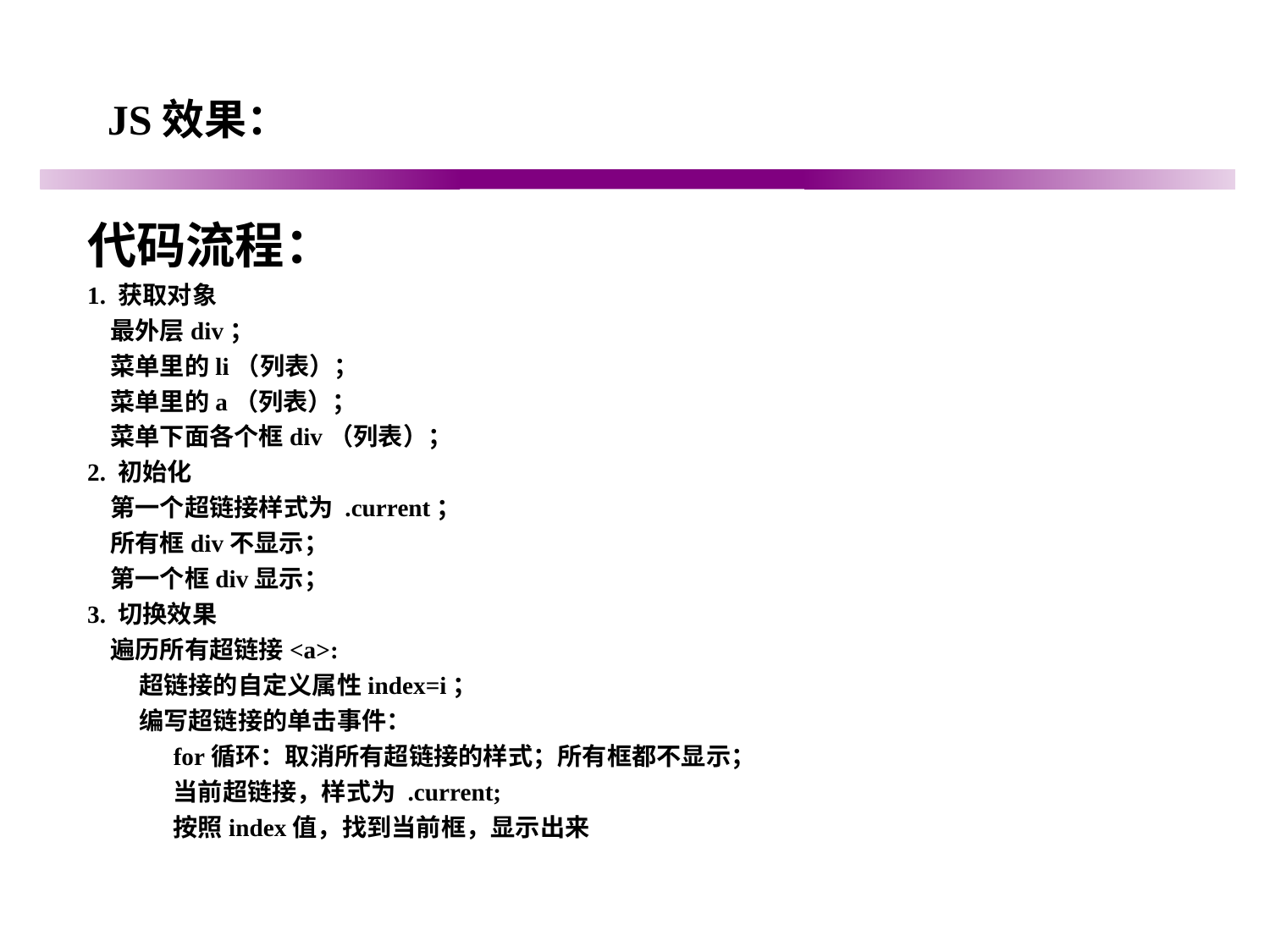

JS效果：
代码流程：
1. 获取对象
   最外层div；
   菜单里的li（列表）；
   菜单里的a（列表）；
   菜单下面各个框div（列表）；
2. 初始化
   第一个超链接样式为 .current；
   所有框div不显示；
   第一个框div显示；
3. 切换效果
   遍历所有超链接<a>:
        超链接的自定义属性index=i；
        编写超链接的单击事件：
              for循环：取消所有超链接的样式；所有框都不显示；
              当前超链接，样式为 .current;
              按照index值，找到当前框，显示出来